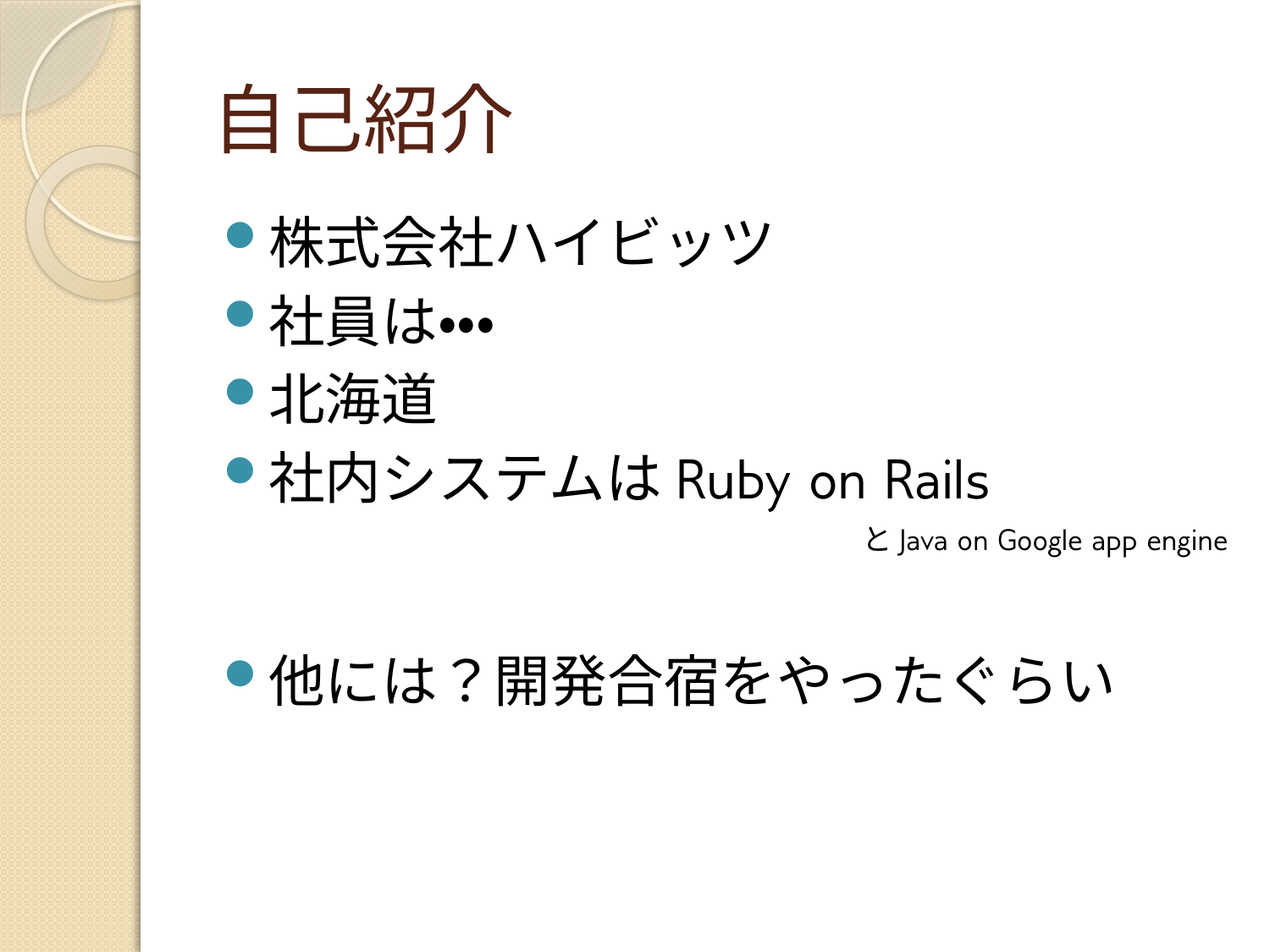

# 自己紹介
株式会社ハイビッツ
社員は・・・
北海道
社内システムはRuby on Rails
とJava on Google app engine

他には？開発合宿をやったぐらい